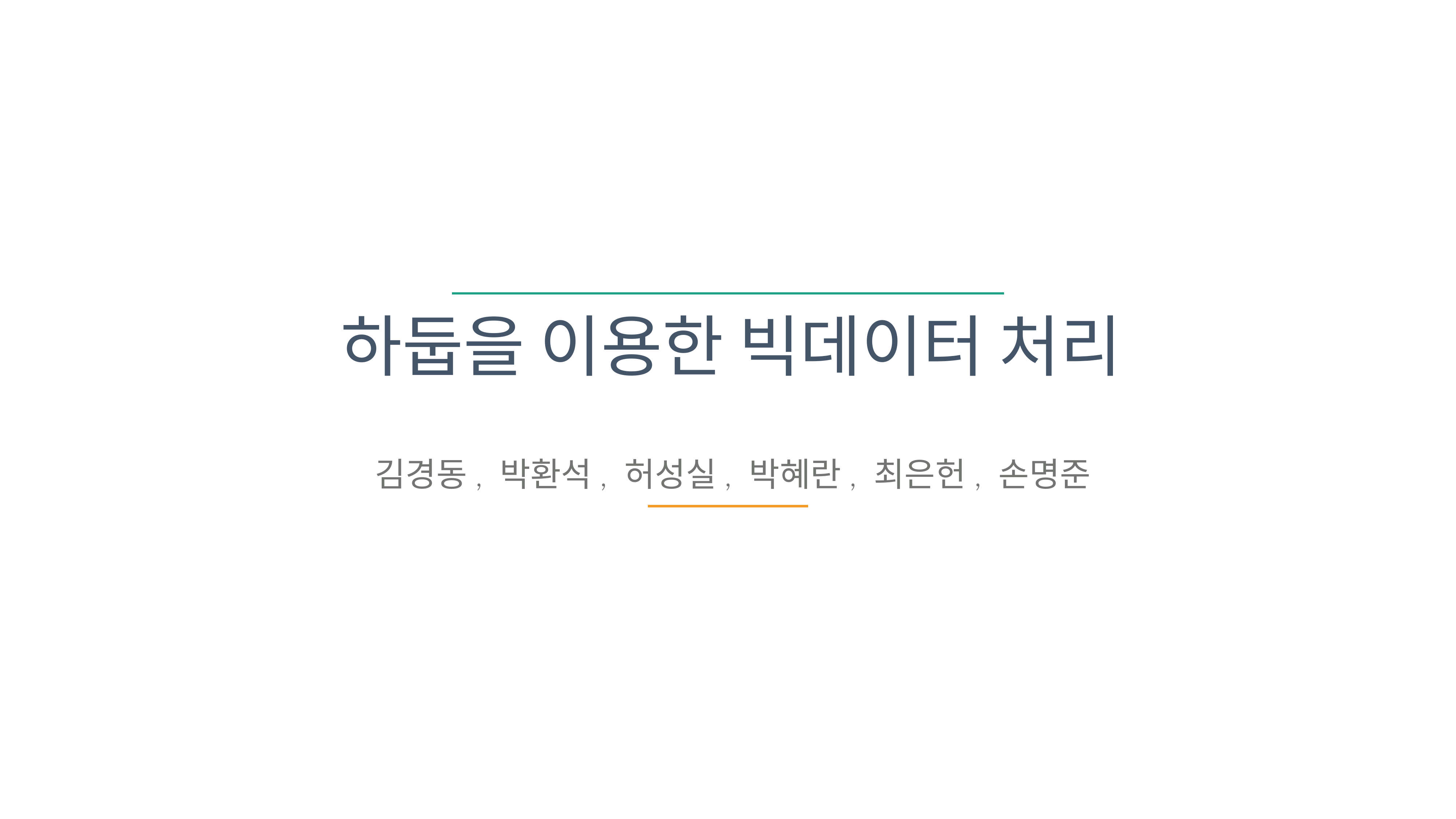

1

하둡을 이용한 빅데이터 처리
김경동, 박환석, 허성실, 박혜란, 최은헌, 손명준